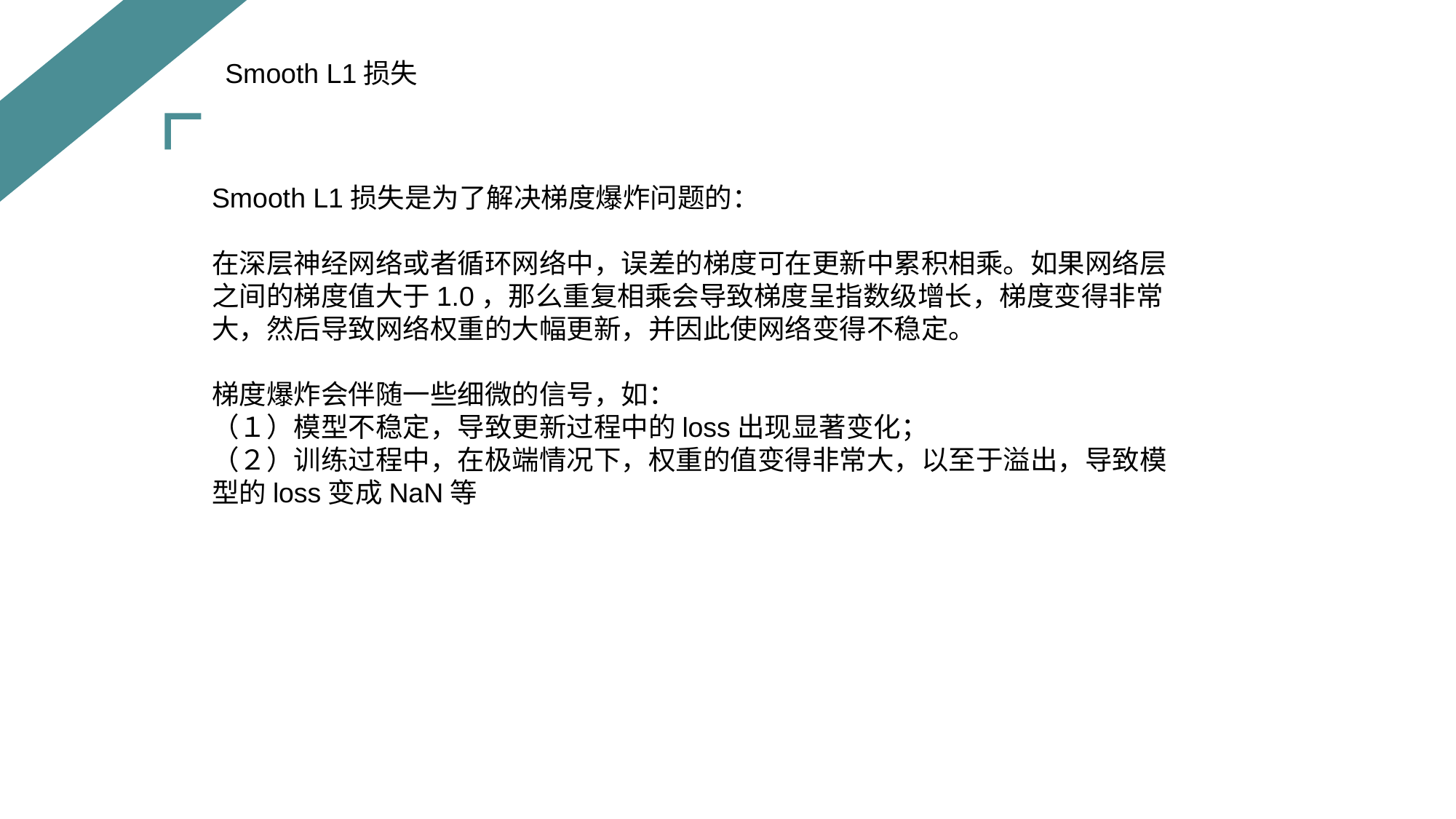

Smooth L1损失

Smooth L1损失是为了解决梯度爆炸问题的：

在深层神经网络或者循环网络中，误差的梯度可在更新中累积相乘。如果网络层之间的梯度值大于1.0，那么重复相乘会导致梯度呈指数级增长，梯度变得非常大，然后导致网络权重的大幅更新，并因此使网络变得不稳定。

梯度爆炸会伴随一些细微的信号，如：
（１）模型不稳定，导致更新过程中的loss出现显著变化；
（２）训练过程中，在极端情况下，权重的值变得非常大，以至于溢出，导致模型的loss变成NaN等